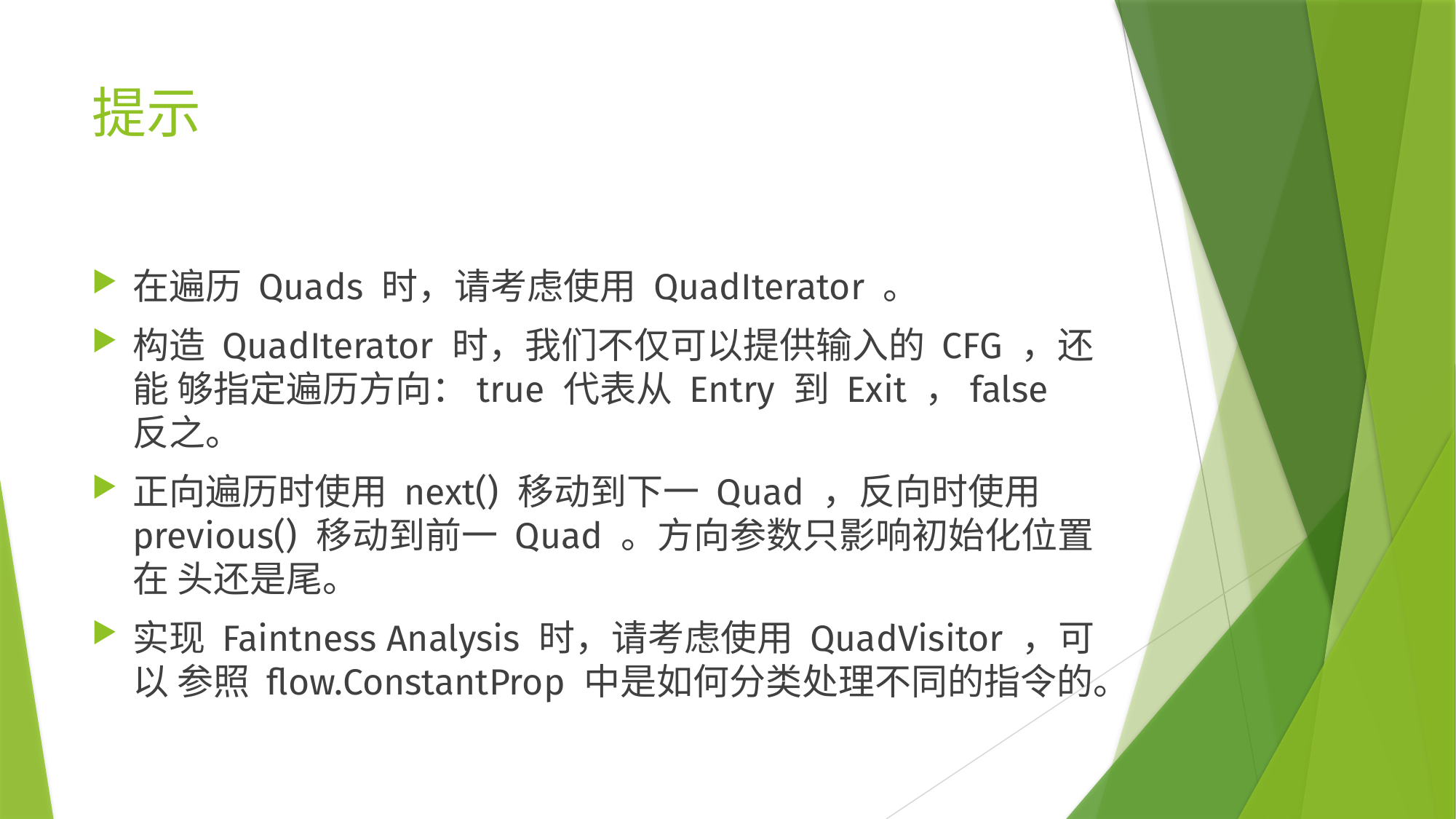

# 提示
在遍历 Quads 时，请考虑使用 QuadIterator 。
构造 QuadIterator 时，我们不仅可以提供输入的 CFG ，还能 够指定遍历方向：true 代表从 Entry 到 Exit ，false 反之。
正向遍历时使用 next() 移动到下一 Quad ，反向时使用 previous() 移动到前一 Quad 。方向参数只影响初始化位置在 头还是尾。
实现 Faintness Analysis 时，请考虑使用 QuadVisitor ，可以 参照 flow.ConstantProp 中是如何分类处理不同的指令的。